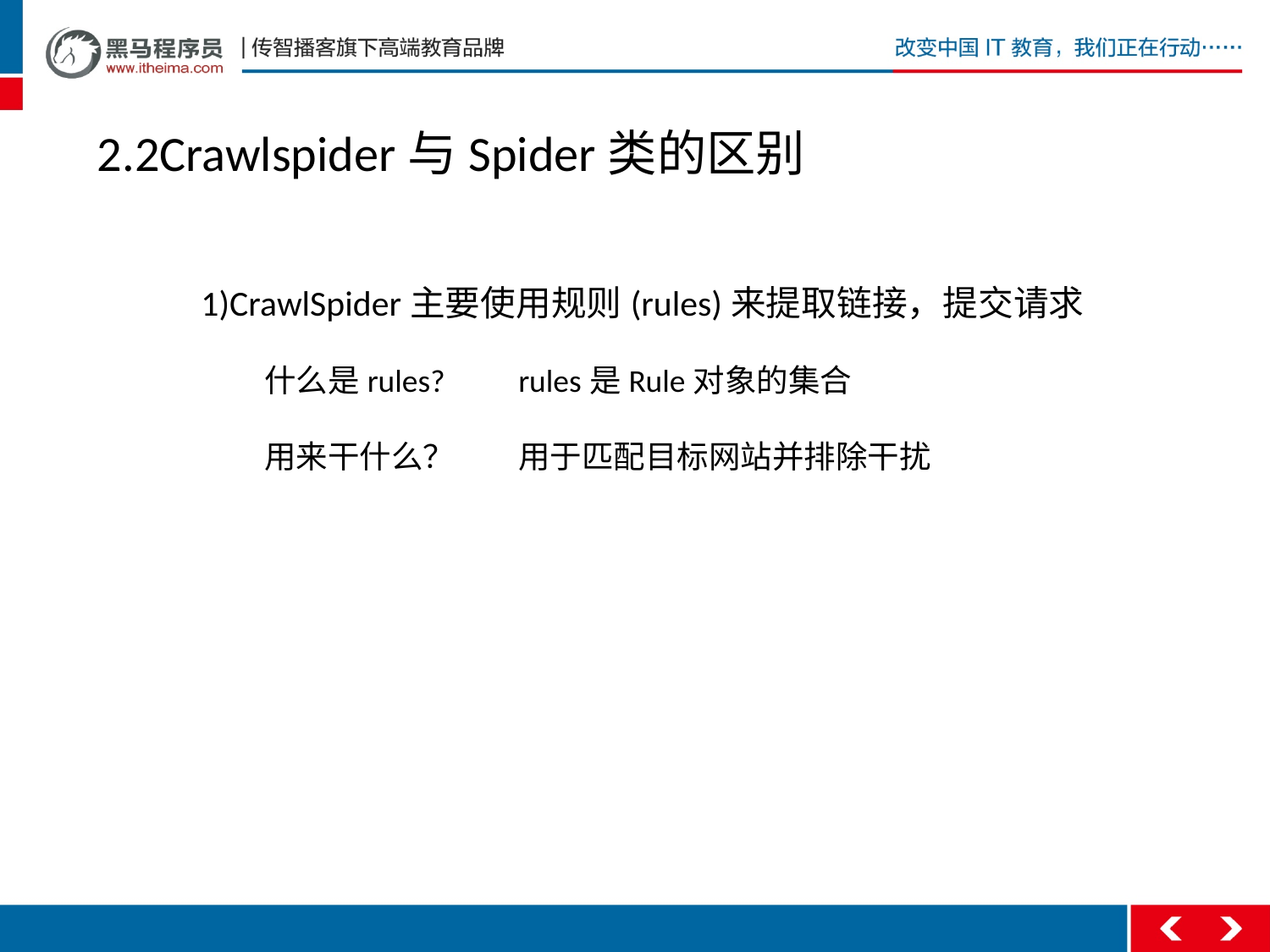

2.2Crawlspider与Spider类的区别

1)CrawlSpider主要使用规则(rules)来提取链接，提交请求

	什么是rules? 	rules是Rule对象的集合

	用来干什么？	用于匹配目标网站并排除干扰